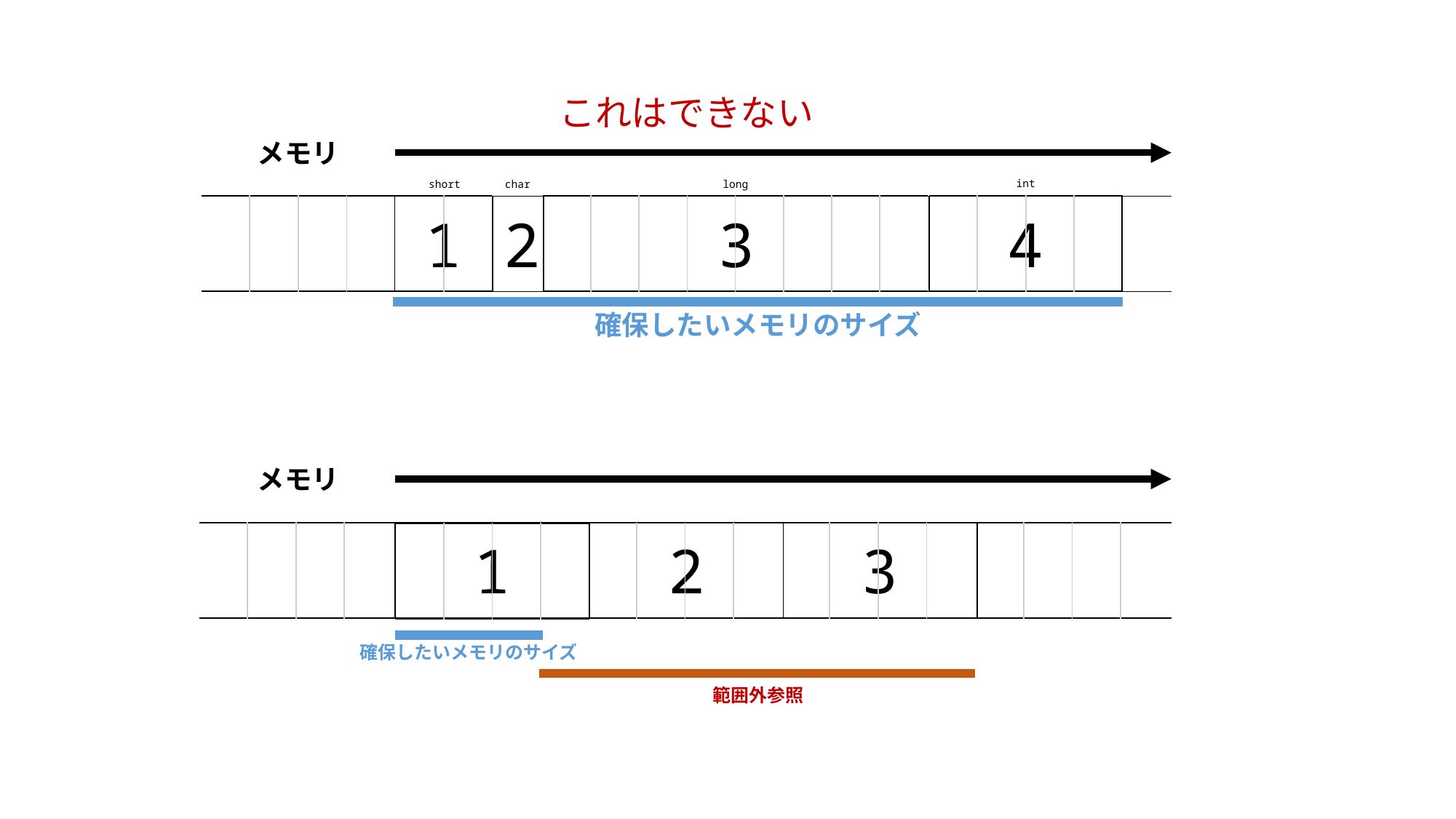

これはできない

メモリ
int
long
char
short
|  |  |  |  |
| --- | --- | --- | --- |
|  |  |
| --- | --- |
|  |  |  |  |  |  |  |  |
| --- | --- | --- | --- | --- | --- | --- | --- |
|  |  |  |  |
| --- | --- | --- | --- |
|  | 1 | 2 | 3 | 4 |  |
| --- | --- | --- | --- | --- | --- |
確保したいメモリのサイズ

メモリ
|  | 1 | 2 | 3 |  |
| --- | --- | --- | --- | --- |
|  |  |  |  |
| --- | --- | --- | --- |
|  |  |  |  |
| --- | --- | --- | --- |
|  |  |  |  |
| --- | --- | --- | --- |
|  |  |  |  |
| --- | --- | --- | --- |
|  |  |  |  |
| --- | --- | --- | --- |
確保したいメモリのサイズ
範囲外参照